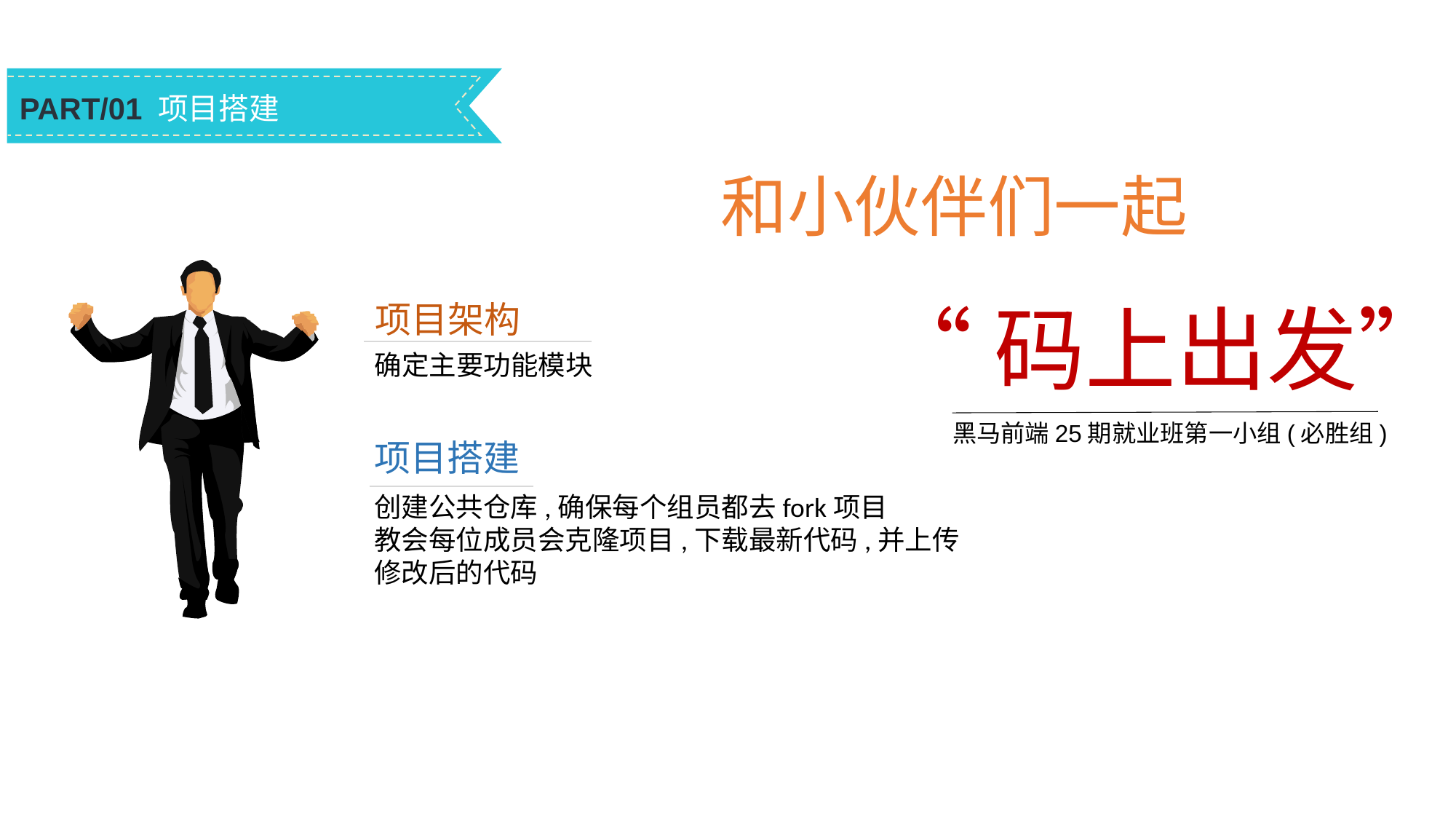

PART/01 项目搭建
和小伙伴们一起

“码上出发”
项目架构
确定主要功能模块
黑马前端25期就业班第一小组(必胜组)
项目搭建
创建公共仓库,确保每个组员都去fork项目
教会每位成员会克隆项目,下载最新代码,并上传修改后的代码